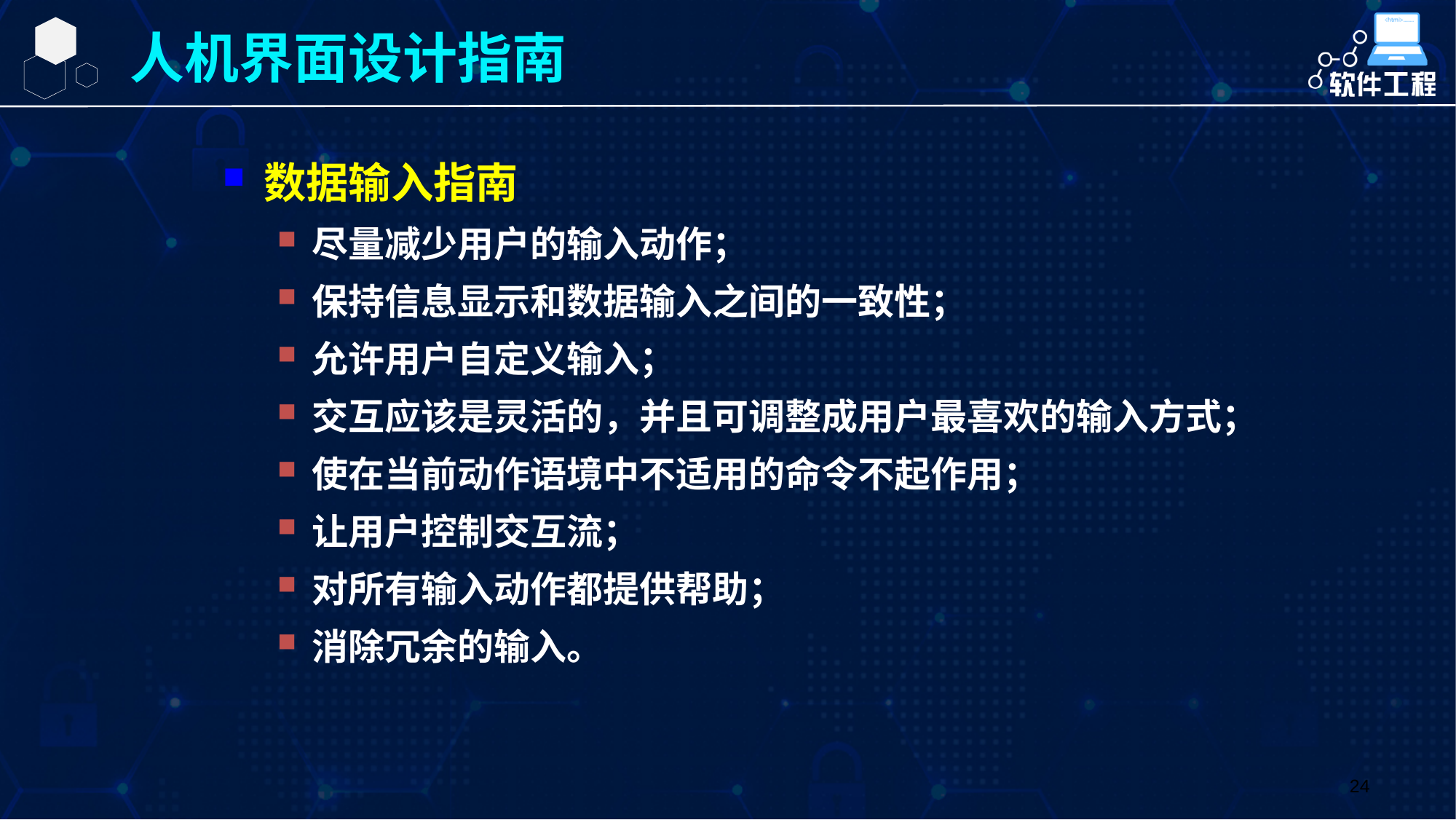

人机界面设计指南
数据输入指南
尽量减少用户的输入动作；
保持信息显示和数据输入之间的一致性；
允许用户自定义输入；
交互应该是灵活的，并且可调整成用户最喜欢的输入方式；
使在当前动作语境中不适用的命令不起作用；
让用户控制交互流；
对所有输入动作都提供帮助；
消除冗余的输入。
24